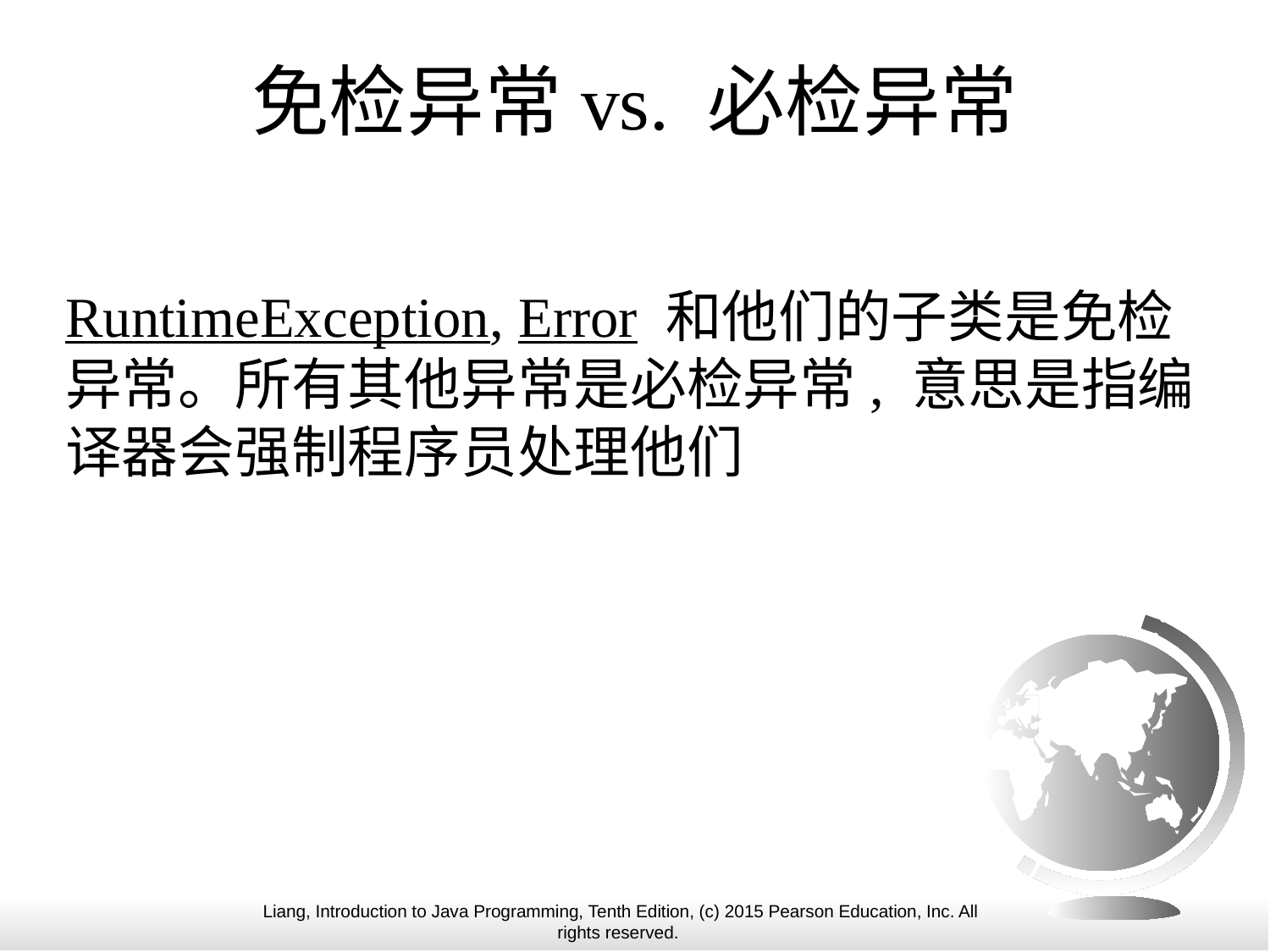

# 免检异常vs. 必检异常
RuntimeException, Error 和他们的子类是免检异常。所有其他异常是必检异常, 意思是指编译器会强制程序员处理他们

11